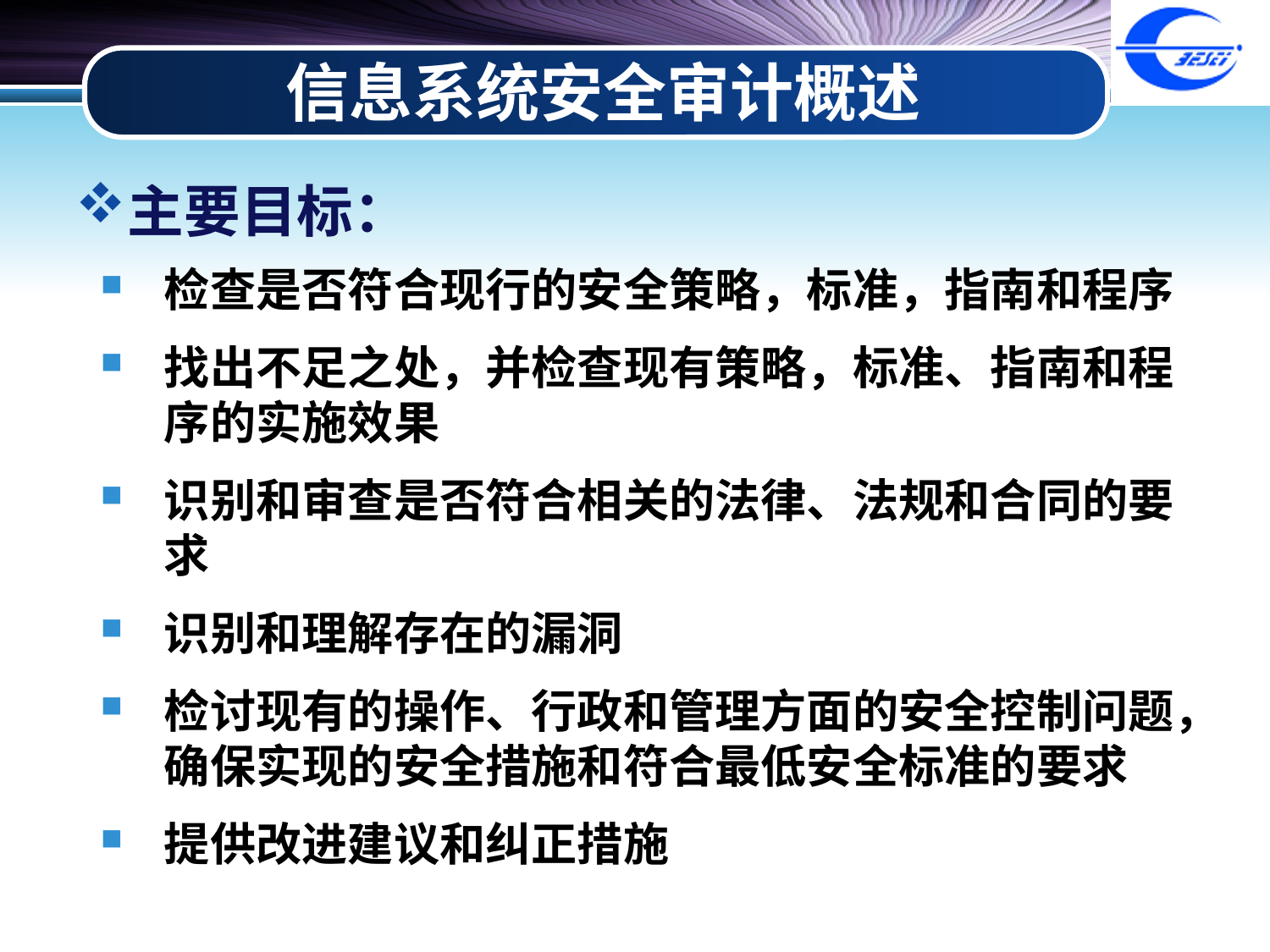

# 信息系统安全审计概述
主要目标：
检查是否符合现行的安全策略，标准，指南和程序
找出不足之处，并检查现有策略，标准、指南和程序的实施效果
识别和审查是否符合相关的法律、法规和合同的要求
识别和理解存在的漏洞
检讨现有的操作、行政和管理方面的安全控制问题，确保实现的安全措施和符合最低安全标准的要求
提供改进建议和纠正措施